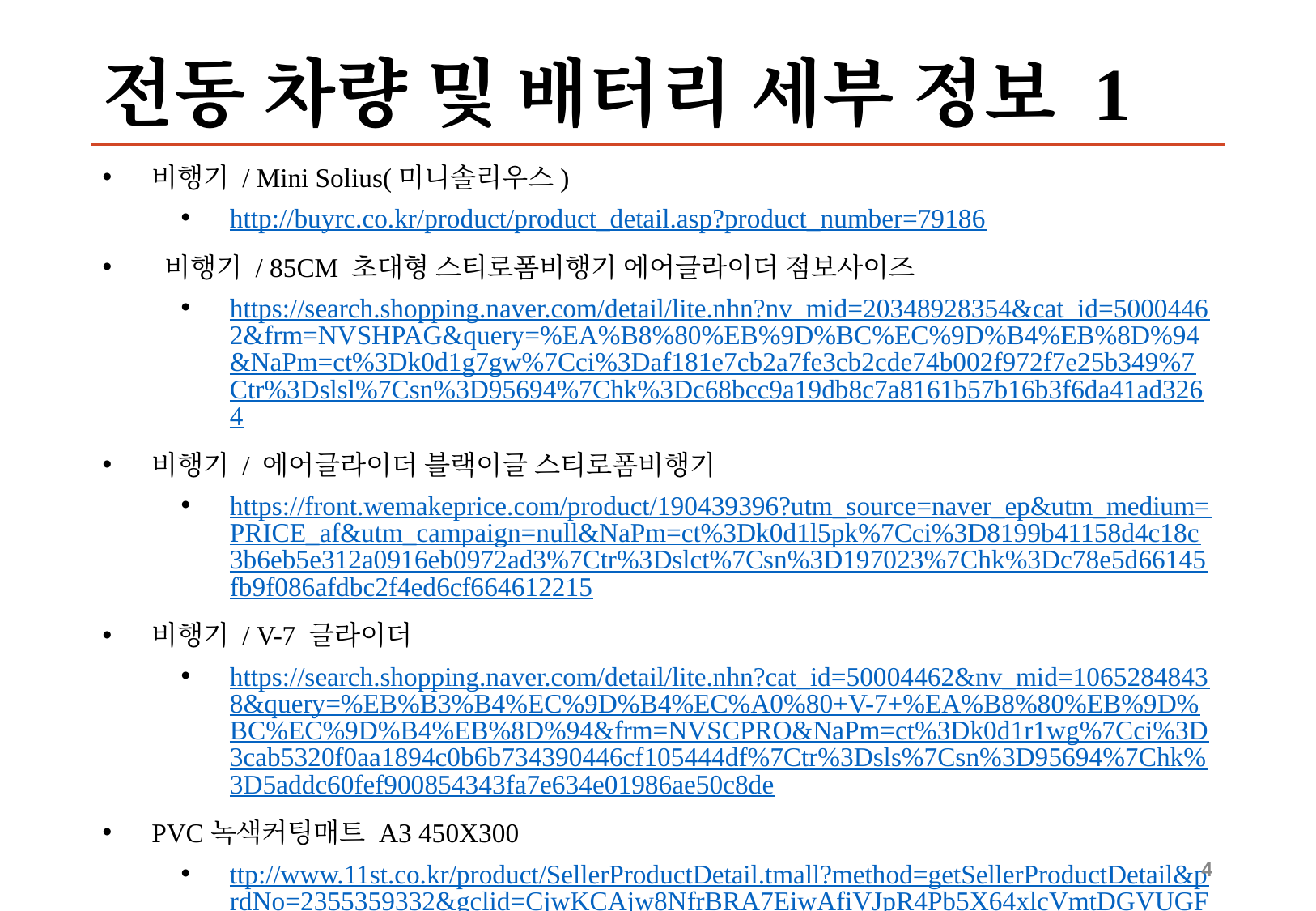

# 전동 차량 및 배터리 세부 정보 1
비행기 / Mini Solius(미니솔리우스)
http://buyrc.co.kr/product/product_detail.asp?product_number=79186
 비행기 / 85CM 초대형 스티로폼비행기 에어글라이더 점보사이즈
https://search.shopping.naver.com/detail/lite.nhn?nv_mid=20348928354&cat_id=50004462&frm=NVSHPAG&query=%EA%B8%80%EB%9D%BC%EC%9D%B4%EB%8D%94&NaPm=ct%3Dk0d1g7gw%7Cci%3Daf181e7cb2a7fe3cb2cde74b002f972f7e25b349%7Ctr%3Dslsl%7Csn%3D95694%7Chk%3Dc68bcc9a19db8c7a8161b57b16b3f6da41ad3264
비행기 / 에어글라이더 블랙이글 스티로폼비행기
https://front.wemakeprice.com/product/190439396?utm_source=naver_ep&utm_medium=PRICE_af&utm_campaign=null&NaPm=ct%3Dk0d1l5pk%7Cci%3D8199b41158d4c18c3b6eb5e312a0916eb0972ad3%7Ctr%3Dslct%7Csn%3D197023%7Chk%3Dc78e5d66145fb9f086afdbc2f4ed6cf664612215
비행기 / V-7 글라이더
https://search.shopping.naver.com/detail/lite.nhn?cat_id=50004462&nv_mid=10652848438&query=%EB%B3%B4%EC%9D%B4%EC%A0%80+V-7+%EA%B8%80%EB%9D%BC%EC%9D%B4%EB%8D%94&frm=NVSCPRO&NaPm=ct%3Dk0d1r1wg%7Cci%3D3cab5320f0aa1894c0b6b734390446cf105444df%7Ctr%3Dsls%7Csn%3D95694%7Chk%3D5addc60fef900854343fa7e634e01986ae50c8de
PVC녹색커팅매트 A3 450X300
ttp://www.11st.co.kr/product/SellerProductDetail.tmall?method=getSellerProductDetail&prdNo=2355359332&gclid=CjwKCAjw8NfrBRA7EiwAfiVJpR4Pb5X64xlcVmtDGVUGFN_Fvdy9PWTeHl68fr4XGSI-vDVGlGyUfRoCny4QAvD_BwE&utm_term=&utm_campaign=%B1%B8%B1%DB%BC%EE%C7%CEPC+%C3%DF%B0%A1%C0%DB%BE%F7&utm_source=%B1%B8%B1%DB_PC_S_%BC%EE%C7%CE&utm_medium=%B0%CB%BB%F6
Traxxas 배터리 / YS Power 7200mAh 7.4V
http://kymin.co.kr/goods/view?no=86115&market=naver&NaPm=ct%3Dk0d3dqk0%7Cci%3D764605b52213d660f6fc3dcaf016f691337732b3%7Ctr%3Dsls%7Csn%3D410583%7Chk%3D0c2a055141bddffd5ed13e04d52d16dcd351dbfe
Traxxas 배터리 커넥터

4